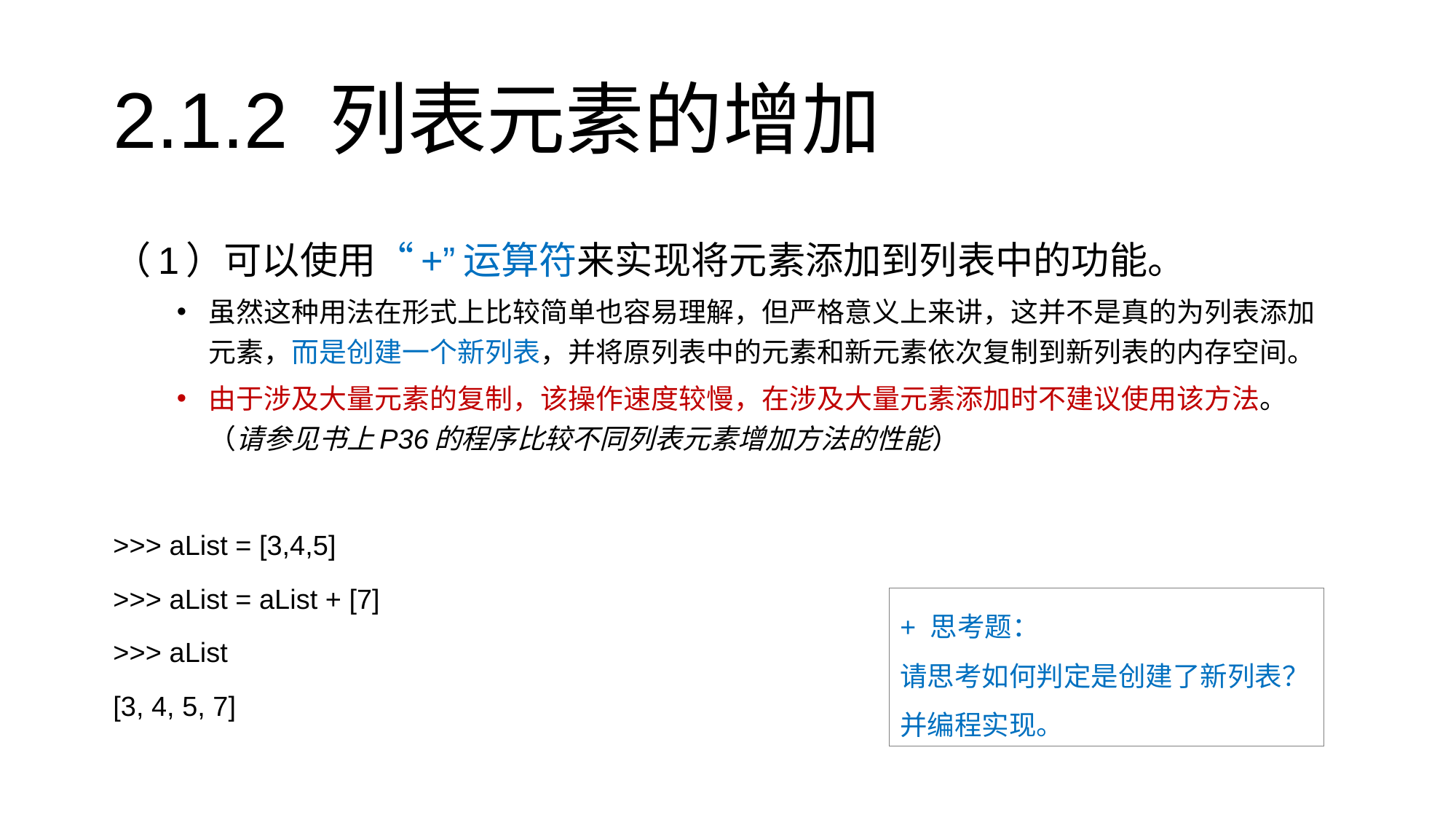

# 2.1.2 列表元素的增加
（1）可以使用“+”运算符来实现将元素添加到列表中的功能。
虽然这种用法在形式上比较简单也容易理解，但严格意义上来讲，这并不是真的为列表添加元素，而是创建一个新列表，并将原列表中的元素和新元素依次复制到新列表的内存空间。
由于涉及大量元素的复制，该操作速度较慢，在涉及大量元素添加时不建议使用该方法。 （请参见书上P36的程序比较不同列表元素增加方法的性能）

>>> aList = [3,4,5]
>>> aList = aList + [7]
>>> aList
[3, 4, 5, 7]
+ 思考题：
请思考如何判定是创建了新列表？并编程实现。